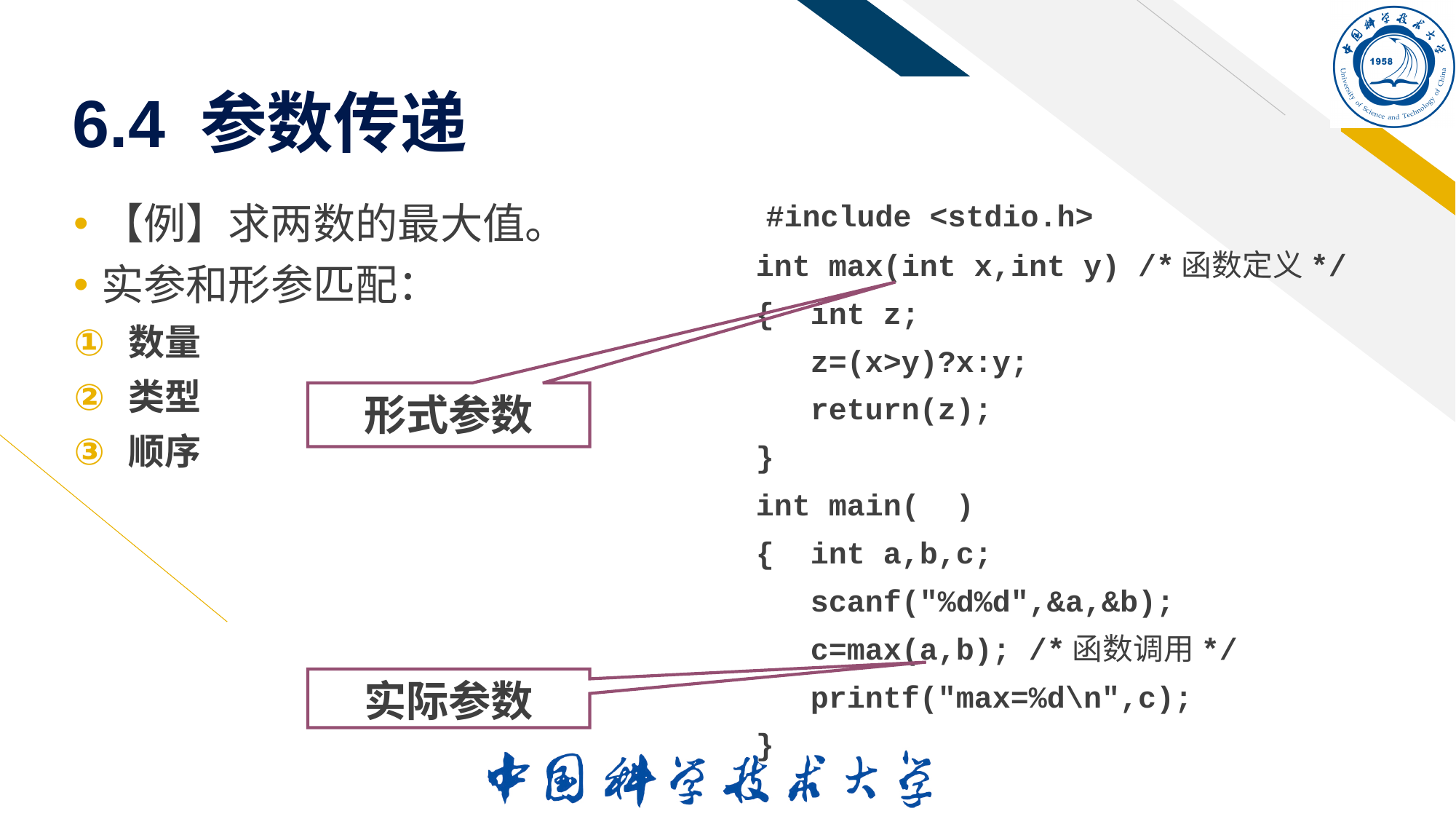

# 6.4 参数传递
 #include <stdio.h>
int max(int x,int y) /*函数定义*/
{  int z;
   z=(x>y)?x:y;
   return(z);
}
int main(  )
{  int a,b,c;
   scanf("%d%d",&a,&b);
   c=max(a,b); /*函数调用*/
   printf("max=%d\n",c);
}

【例】求两数的最大值。
实参和形参匹配：
数量
类型
顺序
形式参数
实际参数